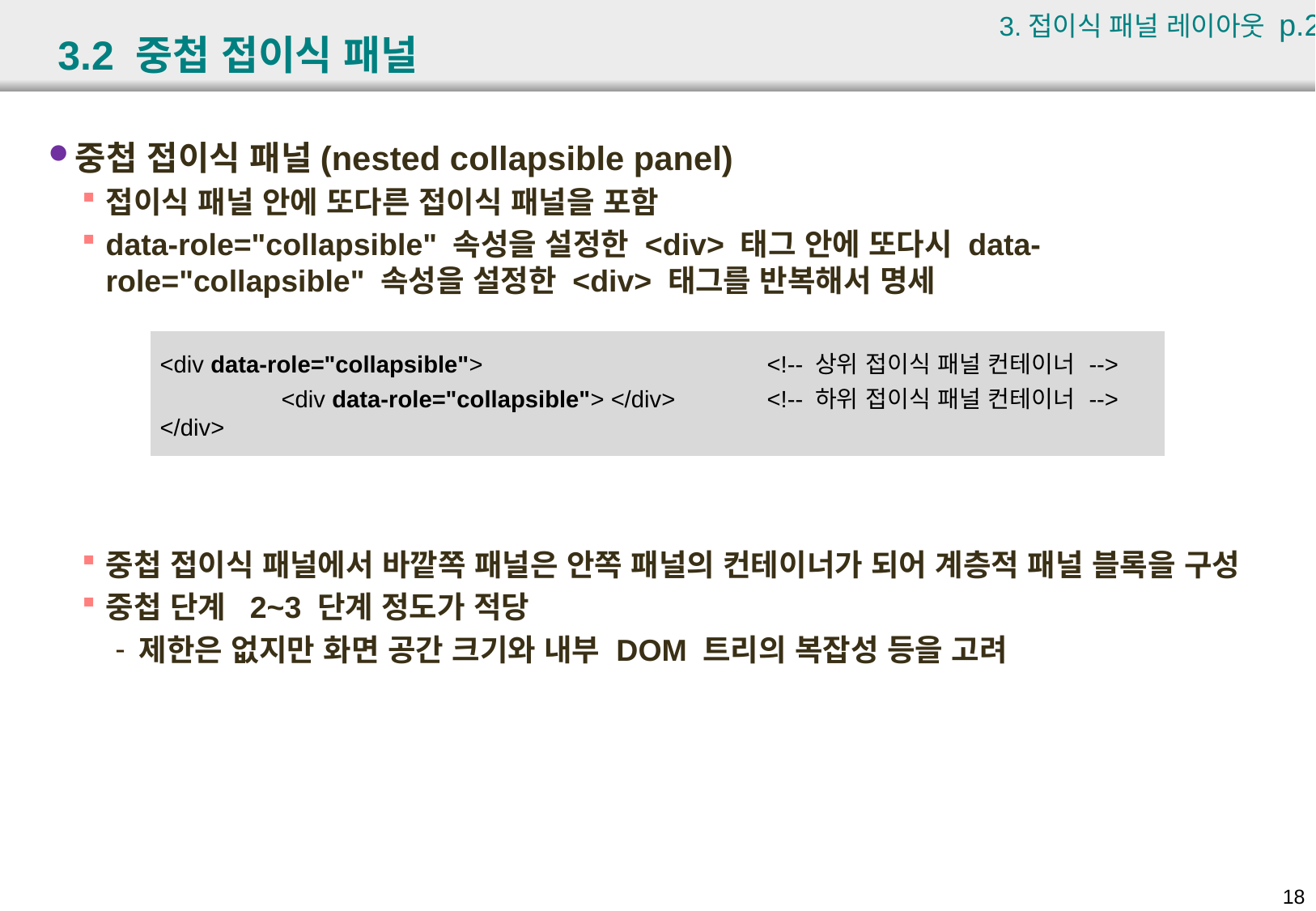

3.접이식 패널 레이아웃 p.294
# 3.2 중첩 접이식 패널
중첩 접이식 패널(nested collapsible panel)
접이식 패널 안에 또다른 접이식 패널을 포함
data-role="collapsible" 속성을 설정한 <div> 태그 안에 또다시 data- role="collapsible" 속성을 설정한 <div> 태그를 반복해서 명세

중첩 접이식 패널에서 바깥쪽 패널은 안쪽 패널의 컨테이너가 되어 계층적 패널 블록을 구성
중첩 단계  2~3 단계 정도가 적당
제한은 없지만 화면 공간 크기와 내부 DOM 트리의 복잡성 등을 고려

| <div data-role="collapsible"> <!-- 상위 접이식 패널 컨테이너 --> <div data-role="collapsible"> </div> <!-- 하위 접이식 패널 컨테이너 --> </div> |
| --- |